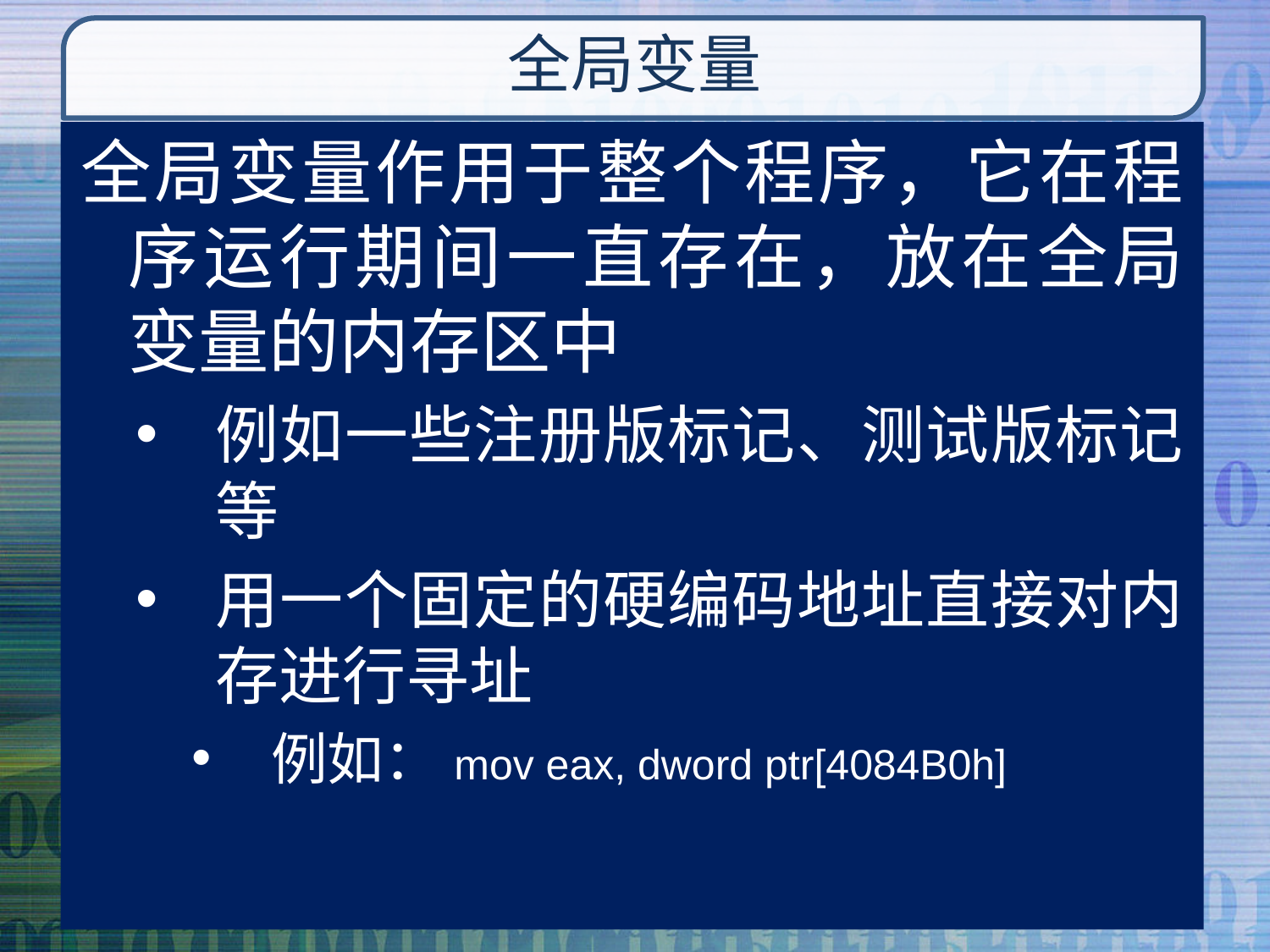

# 全局变量
全局变量作用于整个程序，它在程序运行期间一直存在，放在全局变量的内存区中
例如一些注册版标记、测试版标记等
用一个固定的硬编码地址直接对内存进行寻址
例如：mov eax, dword ptr[4084B0h]